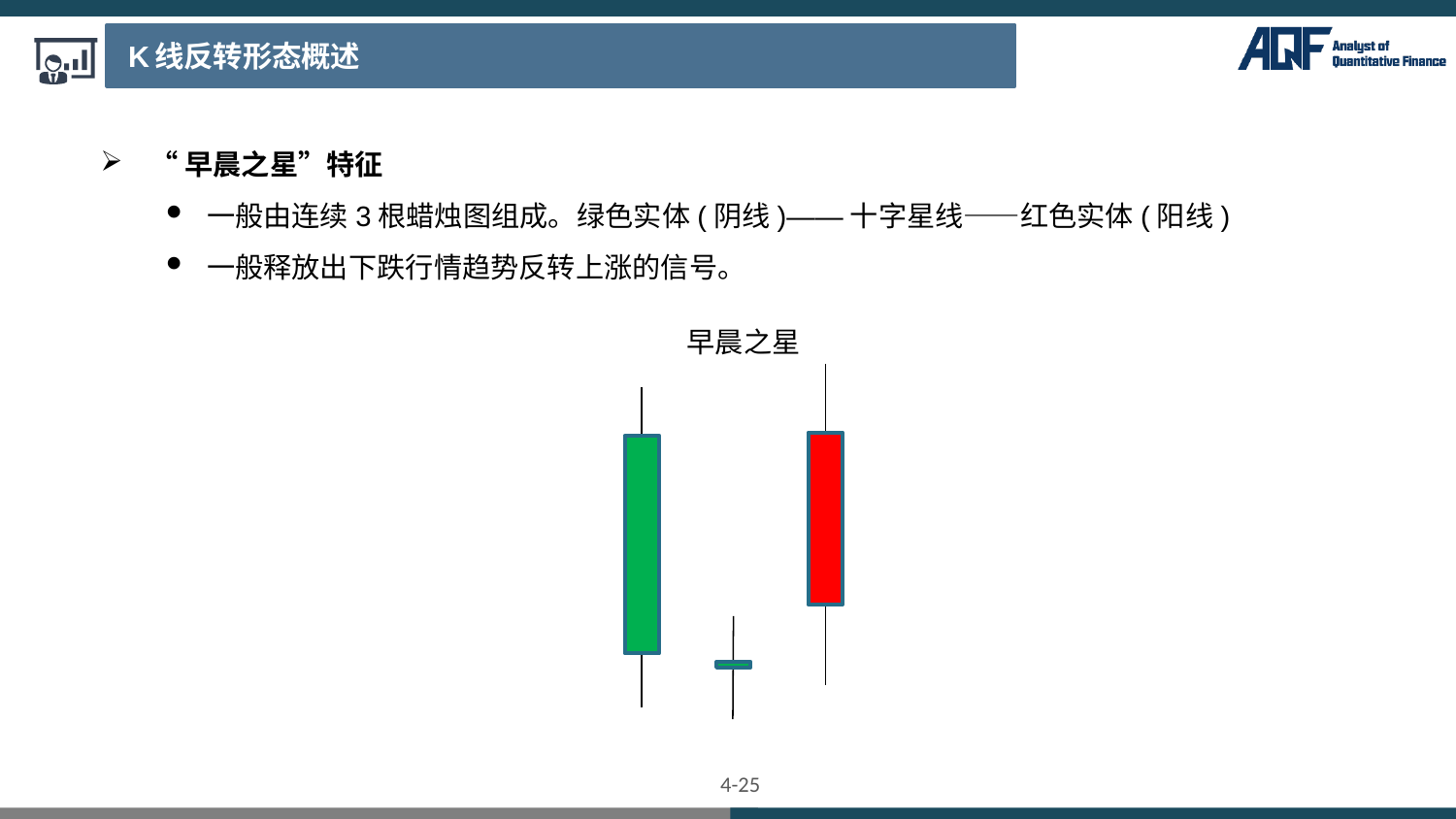

K线反转形态概述
“早晨之星”特征
一般由连续3根蜡烛图组成。绿色实体(阴线)——十字星线——红色实体(阳线)
一般释放出下跌行情趋势反转上涨的信号。

早晨之星